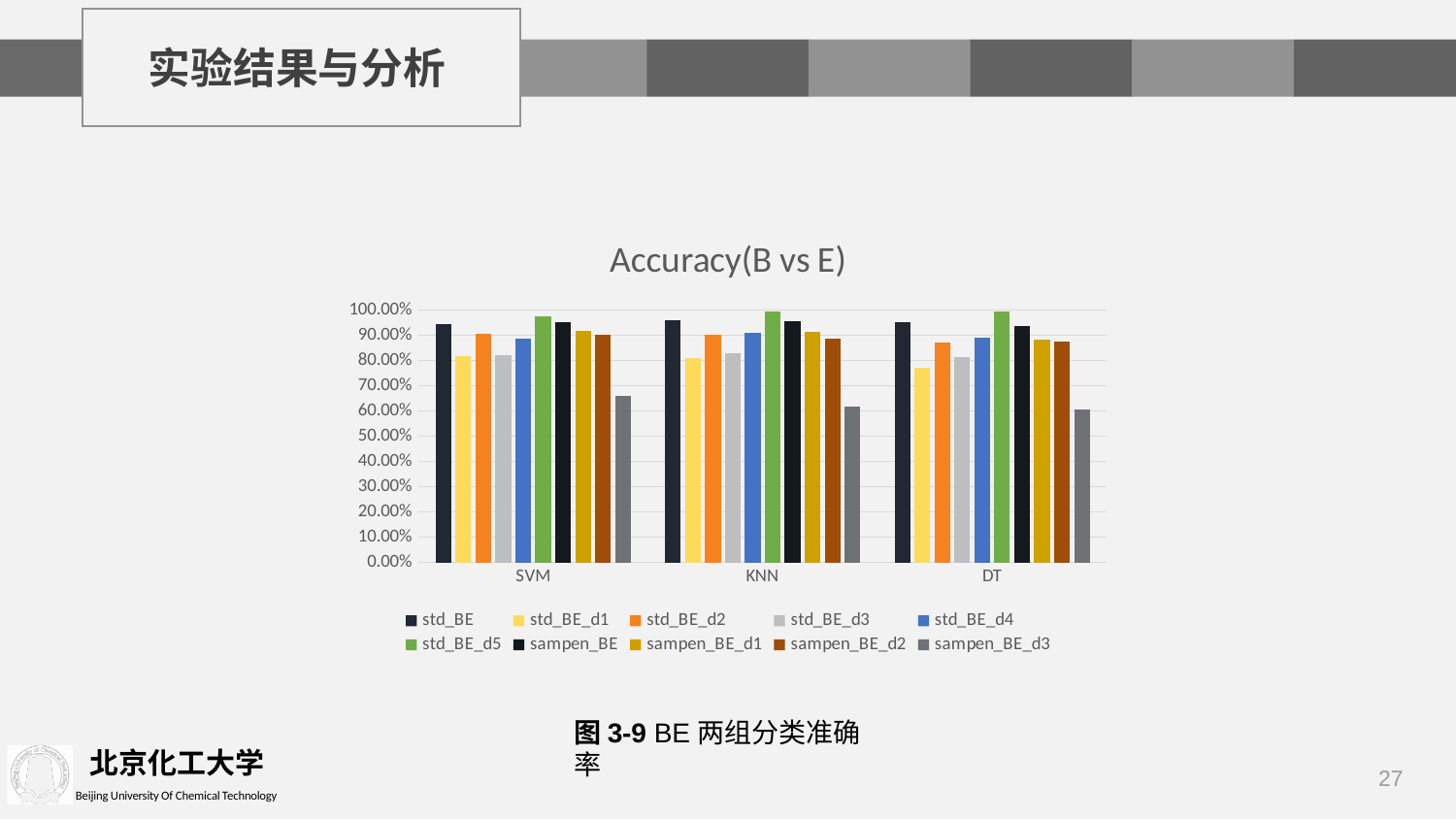

实验结果与分析

### Chart: Accuracy(B vs E)

| Category | std_BE | std_BE_d1 | std_BE_d2 | std_BE_d3 | std_BE_d4 | std_BE_d5 | sampen_BE | sampen_BE_d1 | sampen_BE_d2 | sampen_BE_d3 |
|---|---|---|---|---|---|---|---|---|---|---|
| SVM | 0.944583 | 0.818333 | 0.90625 | 0.822917 | 0.885833 | 0.974167 | 0.951667 | 0.915417 | 0.90375 | 0.66125 |
| KNN | 0.96083 | 0.810417 | 0.90333 | 0.827917 | 0.91 | 0.995417 | 0.95625 | 0.913333 | 0.887917 | 0.61625 |
| DT | 0.952083 | 0.769583 | 0.870417 | 0.811667 | 0.892083 | 0.99375 | 0.9375 | 0.8825 | 0.875417 | 0.605 |
图3-9 BE两组分类准确率
27